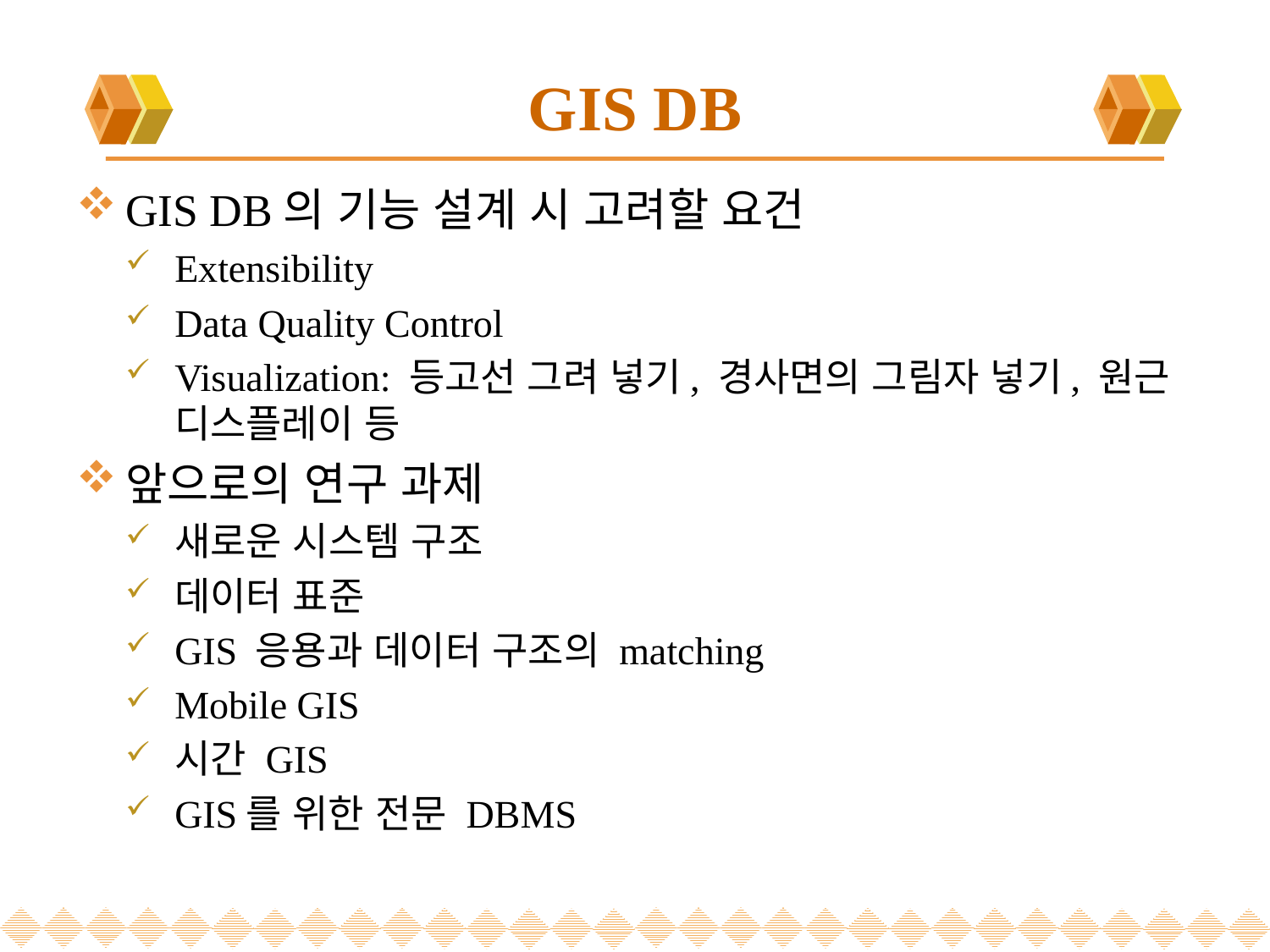

# GIS DB
GIS DB의 기능 설계 시 고려할 요건
Extensibility
Data Quality Control
Visualization: 등고선 그려 넣기, 경사면의 그림자 넣기, 원근 디스플레이 등
앞으로의 연구 과제
새로운 시스템 구조
데이터 표준
GIS 응용과 데이터 구조의 matching
Mobile GIS
시간 GIS
GIS를 위한 전문 DBMS